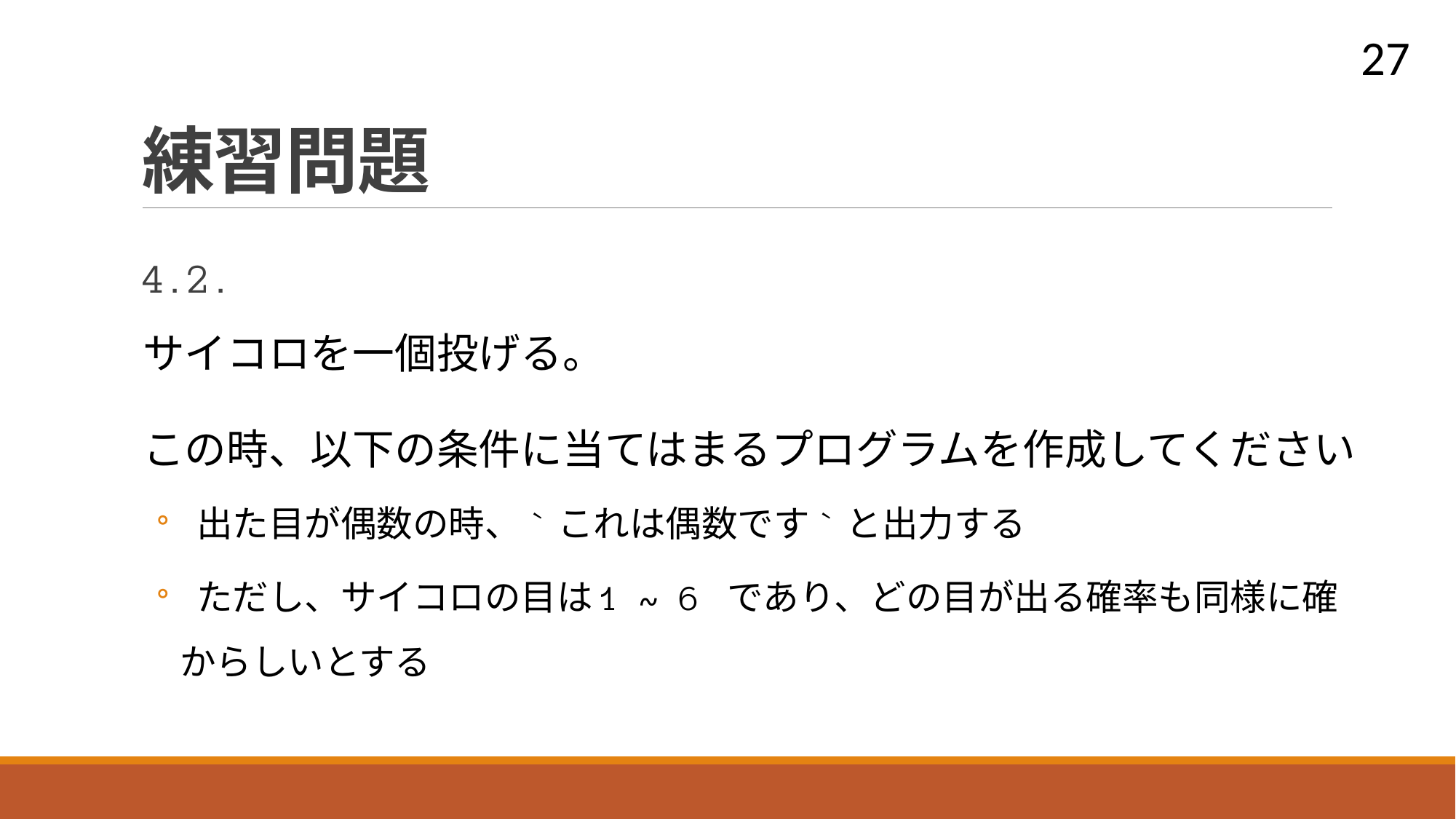

# 練習問題
27
4.2.
サイコロを一個投げる。
この時、以下の条件に当てはまるプログラムを作成してください
 出た目が偶数の時、`これは偶数です`と出力する
 ただし、サイコロの目は1 ~ 6 であり、どの目が出る確率も同様に確からしいとする